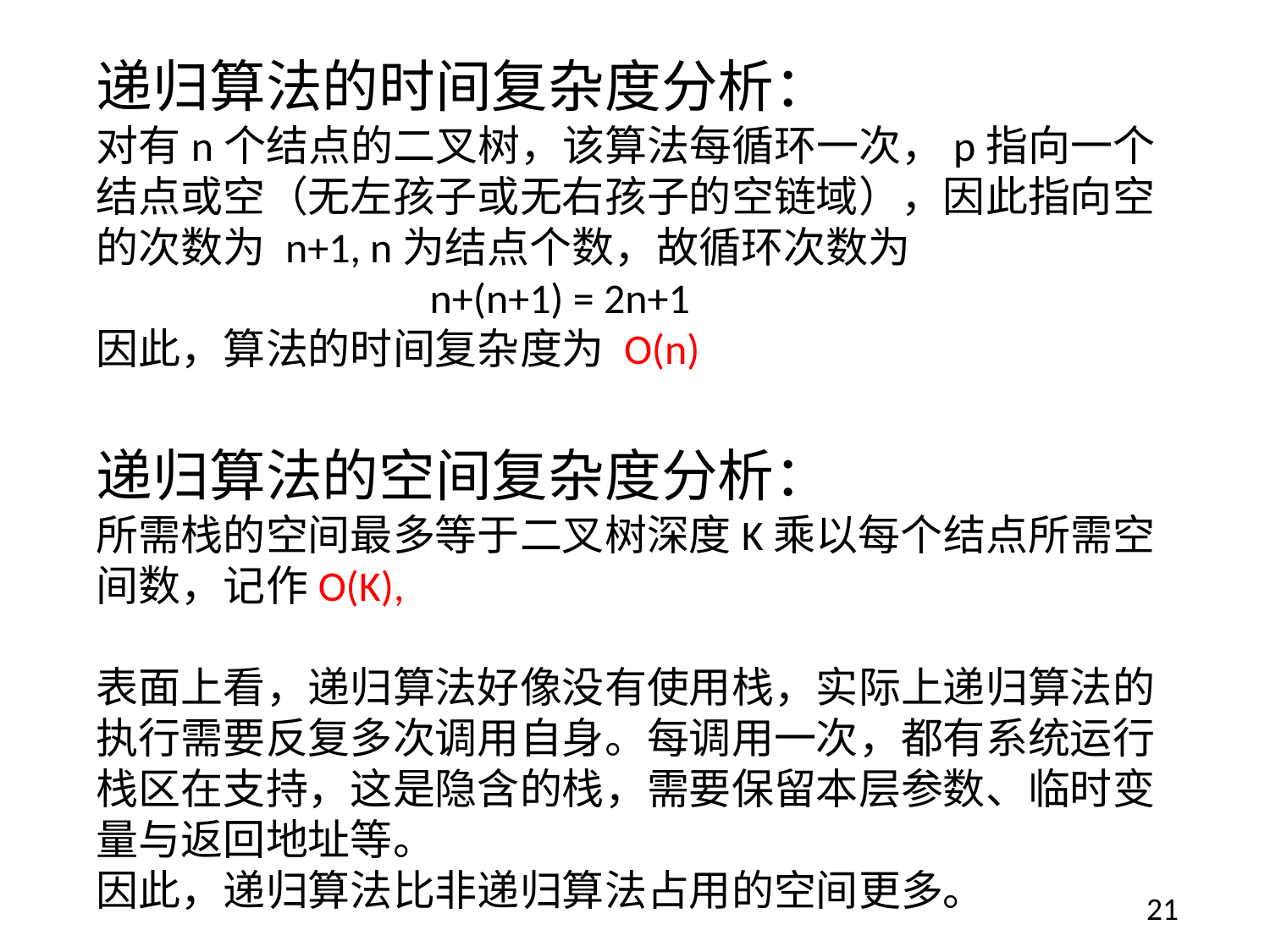

递归算法的时间复杂度分析：
对有n个结点的二叉树，该算法每循环一次，p指向一个结点或空（无左孩子或无右孩子的空链域），因此指向空的次数为 n+1, n为结点个数，故循环次数为
                                   n+(n+1) = 2n+1
因此，算法的时间复杂度为 O(n)

递归算法的空间复杂度分析：
所需栈的空间最多等于二叉树深度K乘以每个结点所需空间数，记作O(K),

表面上看，递归算法好像没有使用栈，实际上递归算法的执行需要反复多次调用自身。每调用一次，都有系统运行栈区在支持，这是隐含的栈，需要保留本层参数、临时变量与返回地址等。
因此，递归算法比非递归算法占用的空间更多。
21